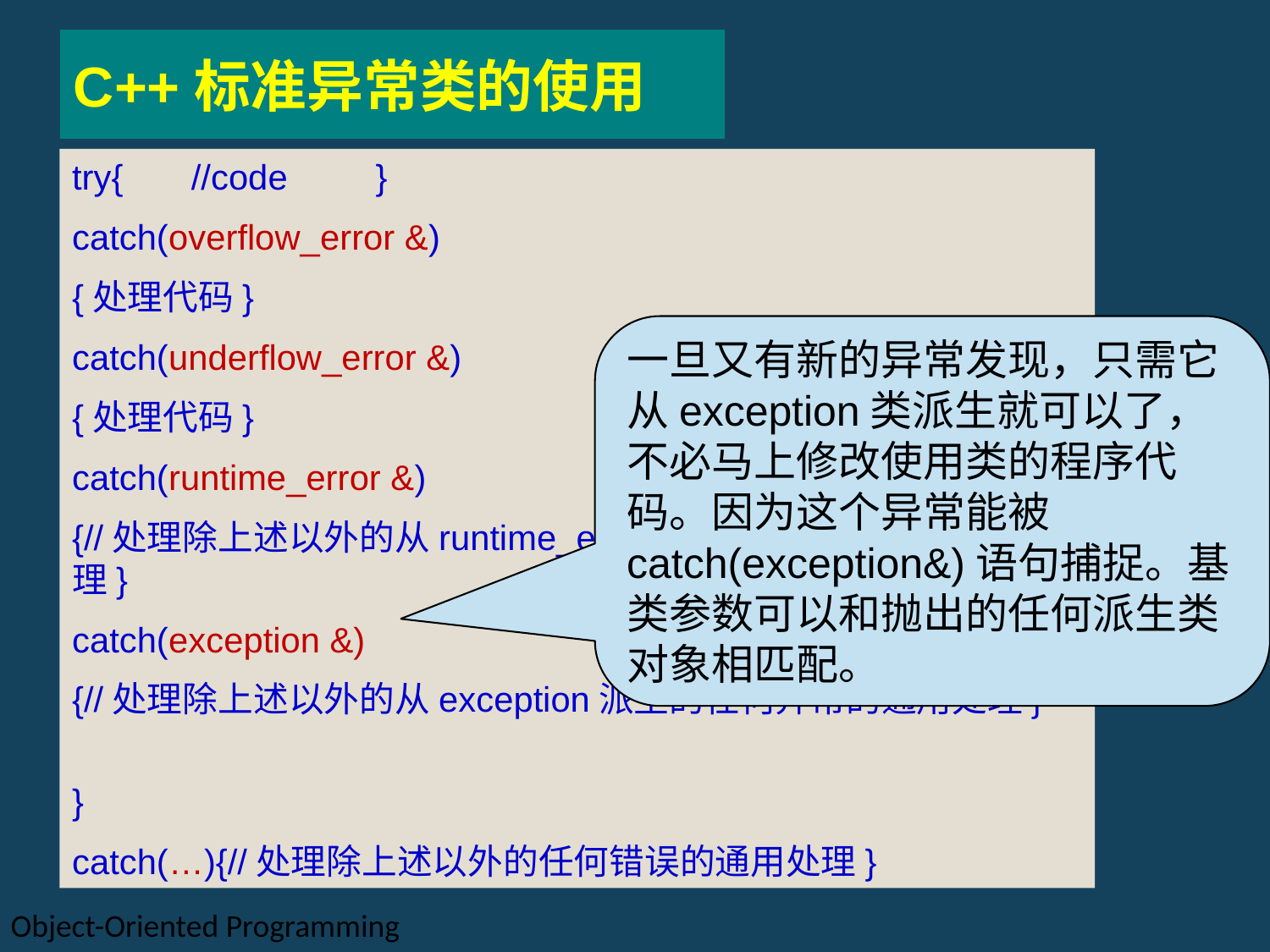

C++标准异常类的使用
try{       //code         }
catch(overflow_error &)
{处理代码}
catch(underflow_error &)
{处理代码}
catch(runtime_error &)
{//处理除上述以外的从runtime_error派生的任何异常的通用处理}
catch(exception &)
{//处理除上述以外的从exception派生的任何异常的通用处理}
}
catch(…){//处理除上述以外的任何错误的通用处理}
一旦又有新的异常发现，只需它从exception类派生就可以了，不必马上修改使用类的程序代码。因为这个异常能被catch(exception&)语句捕捉。基类参数可以和抛出的任何派生类对象相匹配。
Object-Oriented Programming